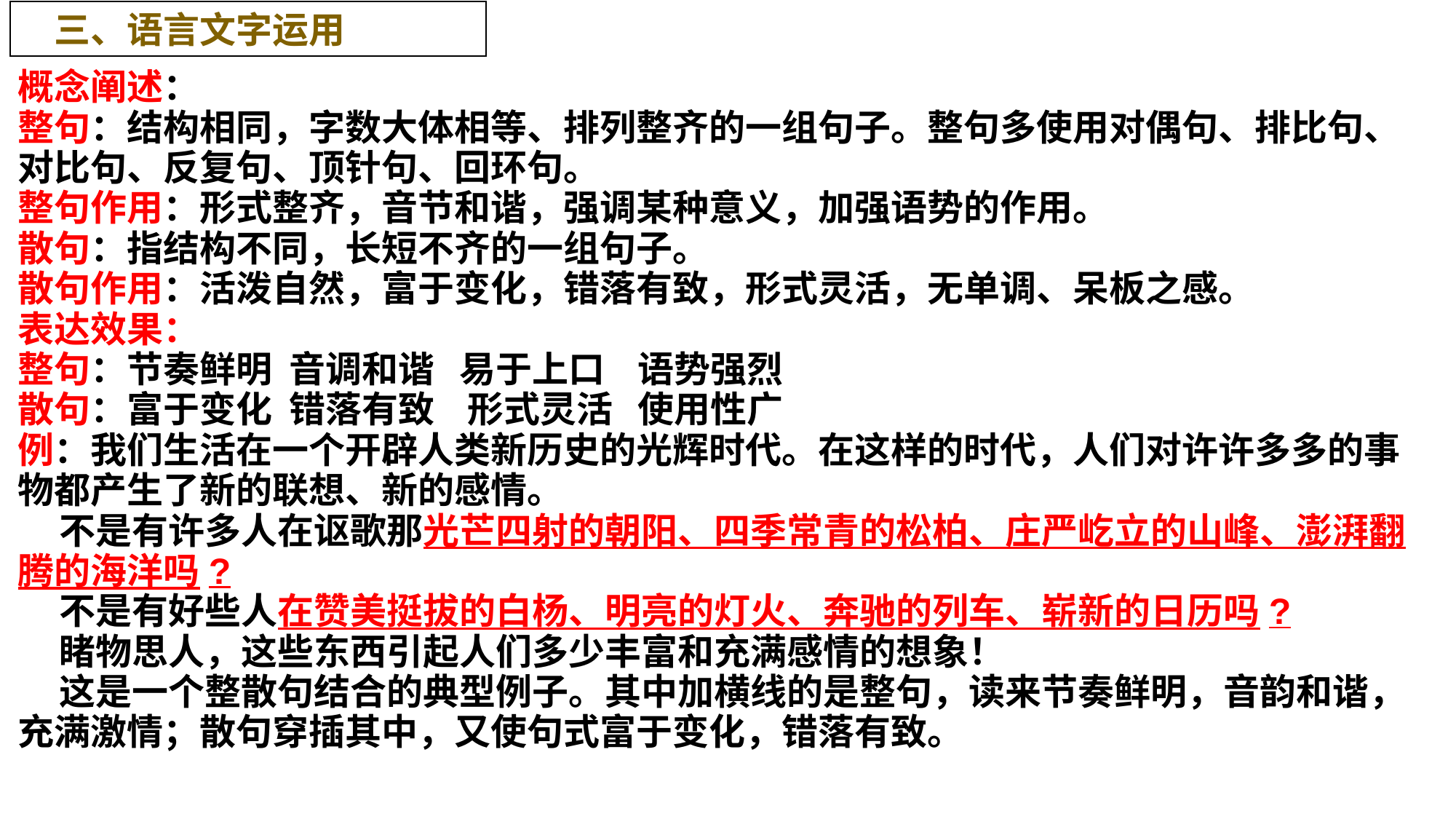

三、语言文字运用
概念阐述：
整句：结构相同，字数大体相等、排列整齐的一组句子。整句多使用对偶句、排比句、对比句、反复句、顶针句、回环句。
整句作用：形式整齐，音节和谐，强调某种意义，加强语势的作用。
散句：指结构不同，长短不齐的一组句子。
散句作用：活泼自然，富于变化，错落有致，形式灵活，无单调、呆板之感。
表达效果：
整句：节奏鲜明  音调和谐   易于上口    语势强烈
散句：富于变化  错落有致    形式灵活   使用性广
例：我们生活在一个开辟人类新历史的光辉时代。在这样的时代，人们对许许多多的事物都产生了新的联想、新的感情。
    不是有许多人在讴歌那光芒四射的朝阳、四季常青的松柏、庄严屹立的山峰、澎湃翻腾的海洋吗?
    不是有好些人在赞美挺拔的白杨、明亮的灯火、奔驰的列车、崭新的日历吗?
    睹物思人，这些东西引起人们多少丰富和充满感情的想象！
    这是一个整散句结合的典型例子。其中加横线的是整句，读来节奏鲜明，音韵和谐，充满激情；散句穿插其中，又使句式富于变化，错落有致。